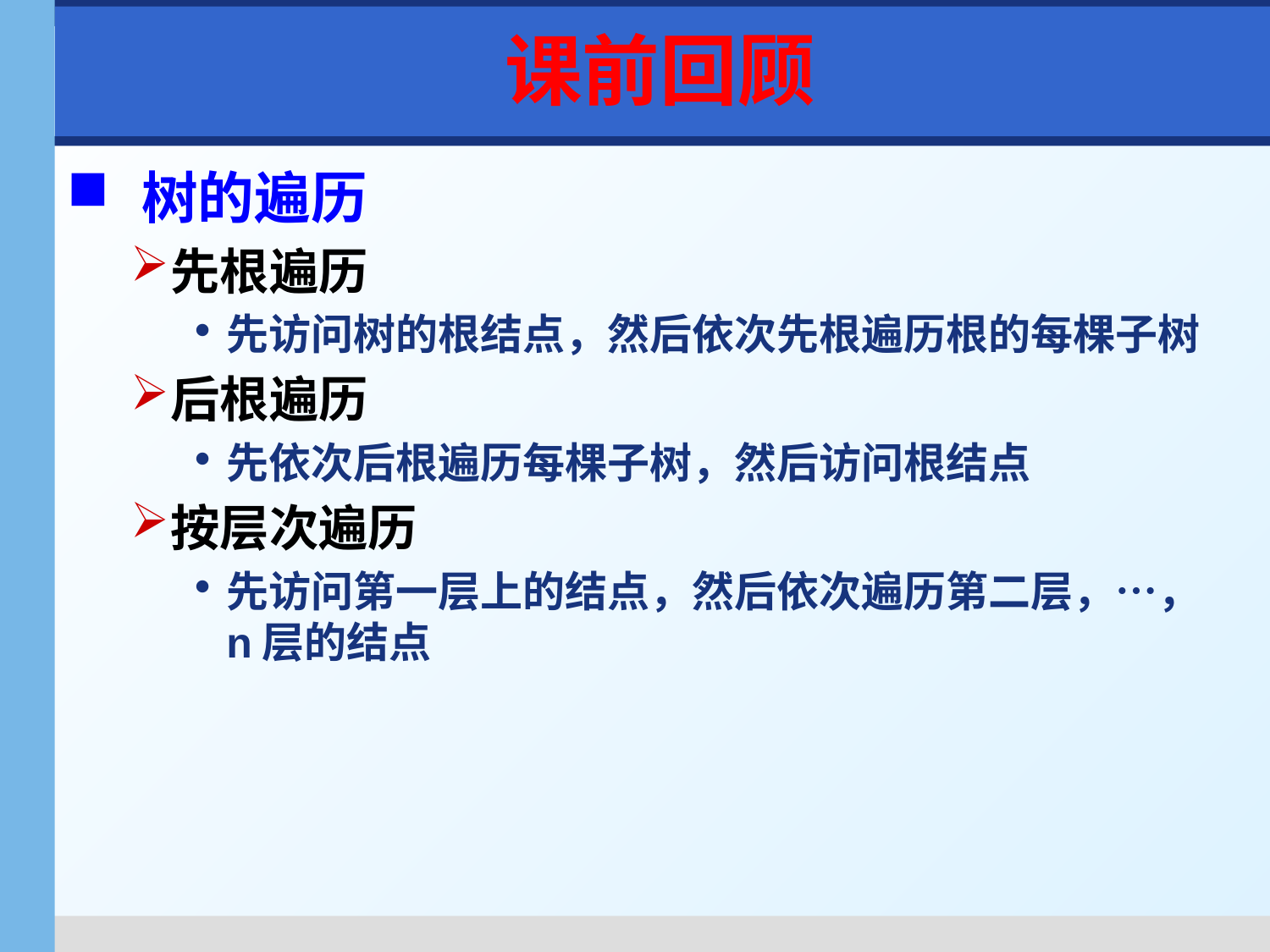

课前回顾
 树的遍历
先根遍历
先访问树的根结点，然后依次先根遍历根的每棵子树
后根遍历
先依次后根遍历每棵子树，然后访问根结点
按层次遍历
先访问第一层上的结点，然后依次遍历第二层，…，n层的结点